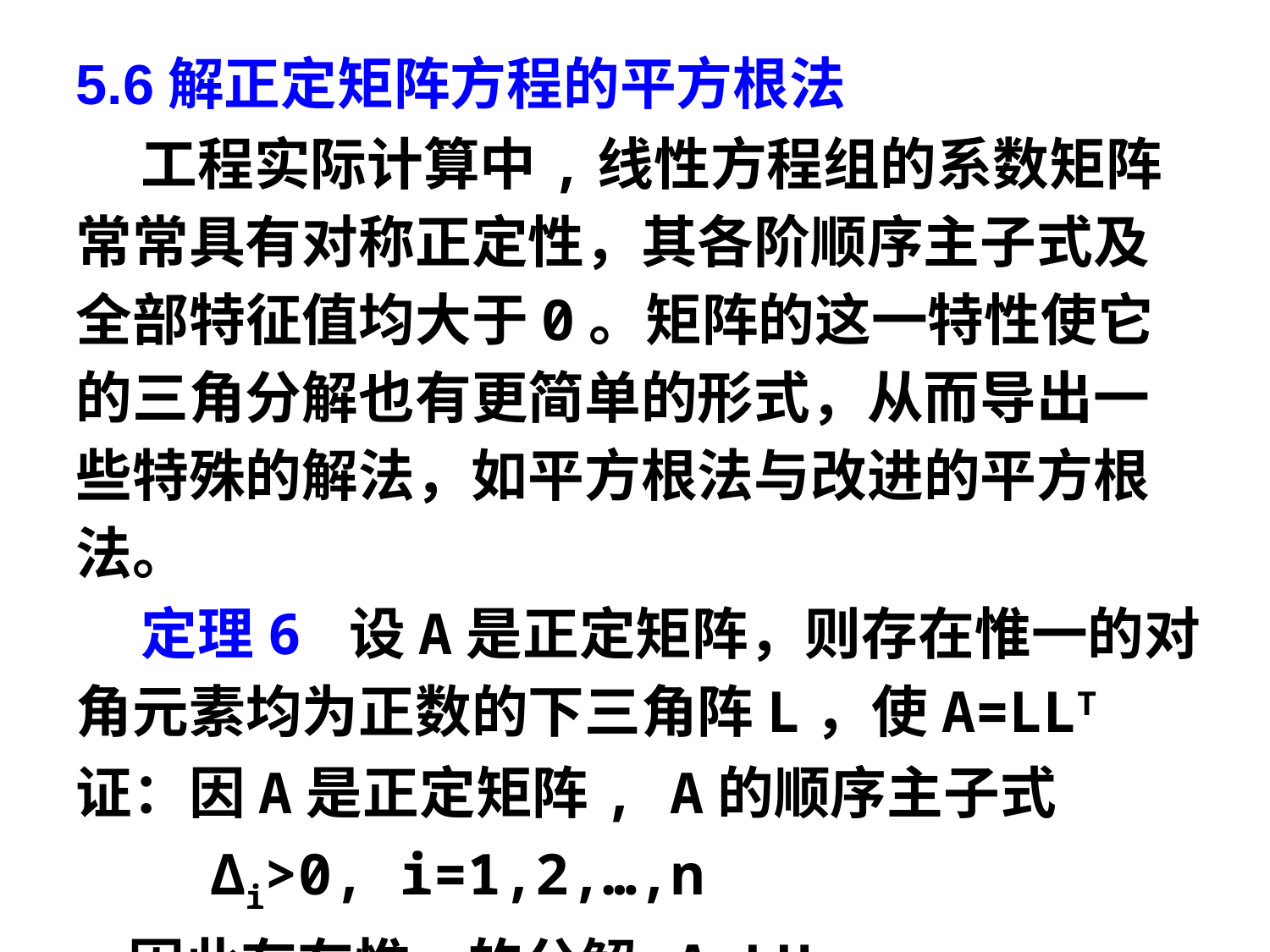

5.6解正定矩阵方程的平方根法
    工程实际计算中,线性方程组的系数矩阵常常具有对称正定性，其各阶顺序主子式及全部特征值均大于0。矩阵的这一特性使它的三角分解也有更简单的形式，从而导出一些特殊的解法，如平方根法与改进的平方根法。
    定理6 设A是正定矩阵，则存在惟一的对角元素均为正数的下三角阵L，使A=LLT
证：因A是正定矩阵, A的顺序主子式
    ∆i>0, i=1,2,…,n
   因此存在惟一的分解  A=LU